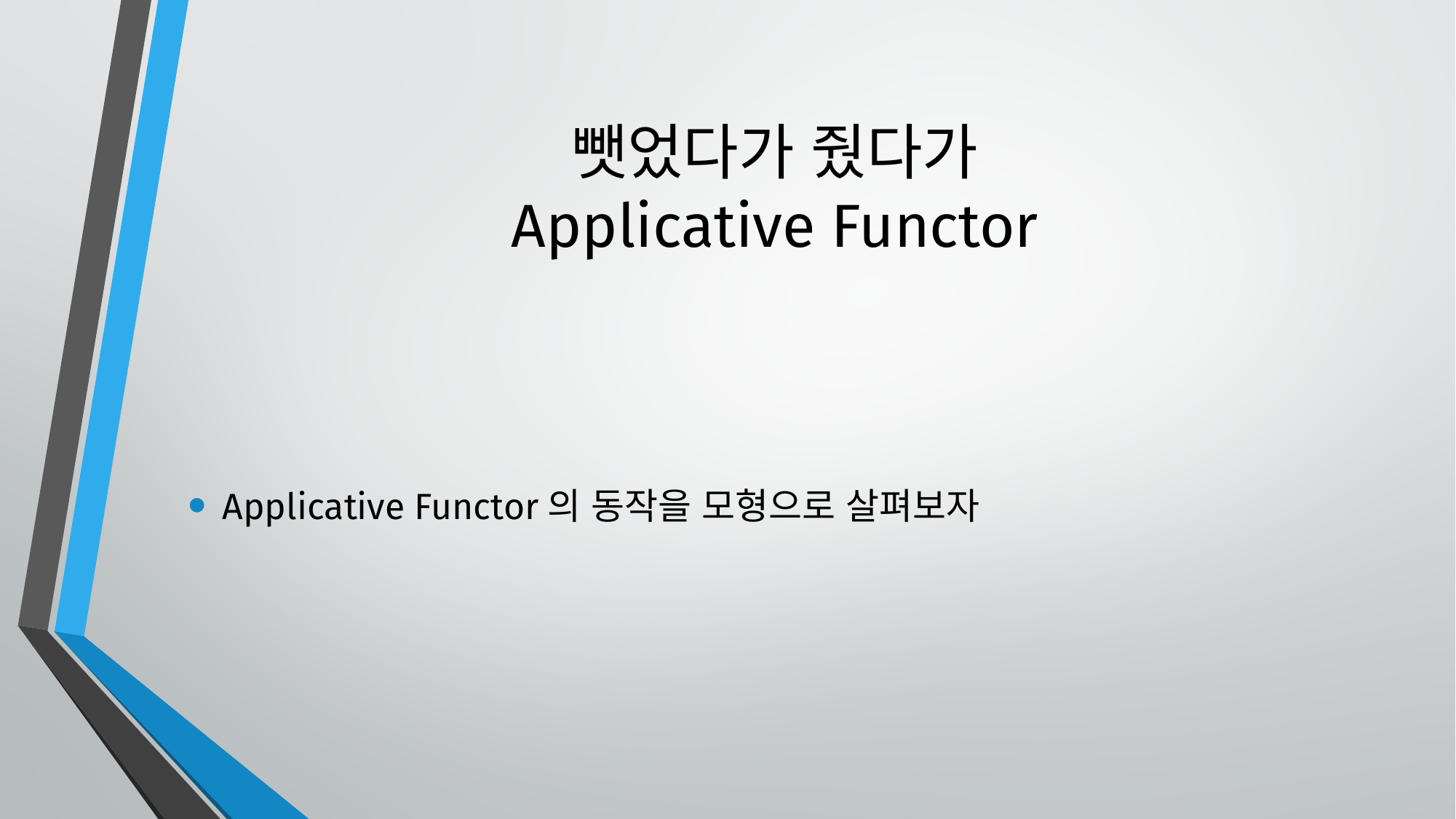

# 뺏었다가 줬다가 Applicative Functor
Applicative Functor의 동작을 모형으로 살펴보자